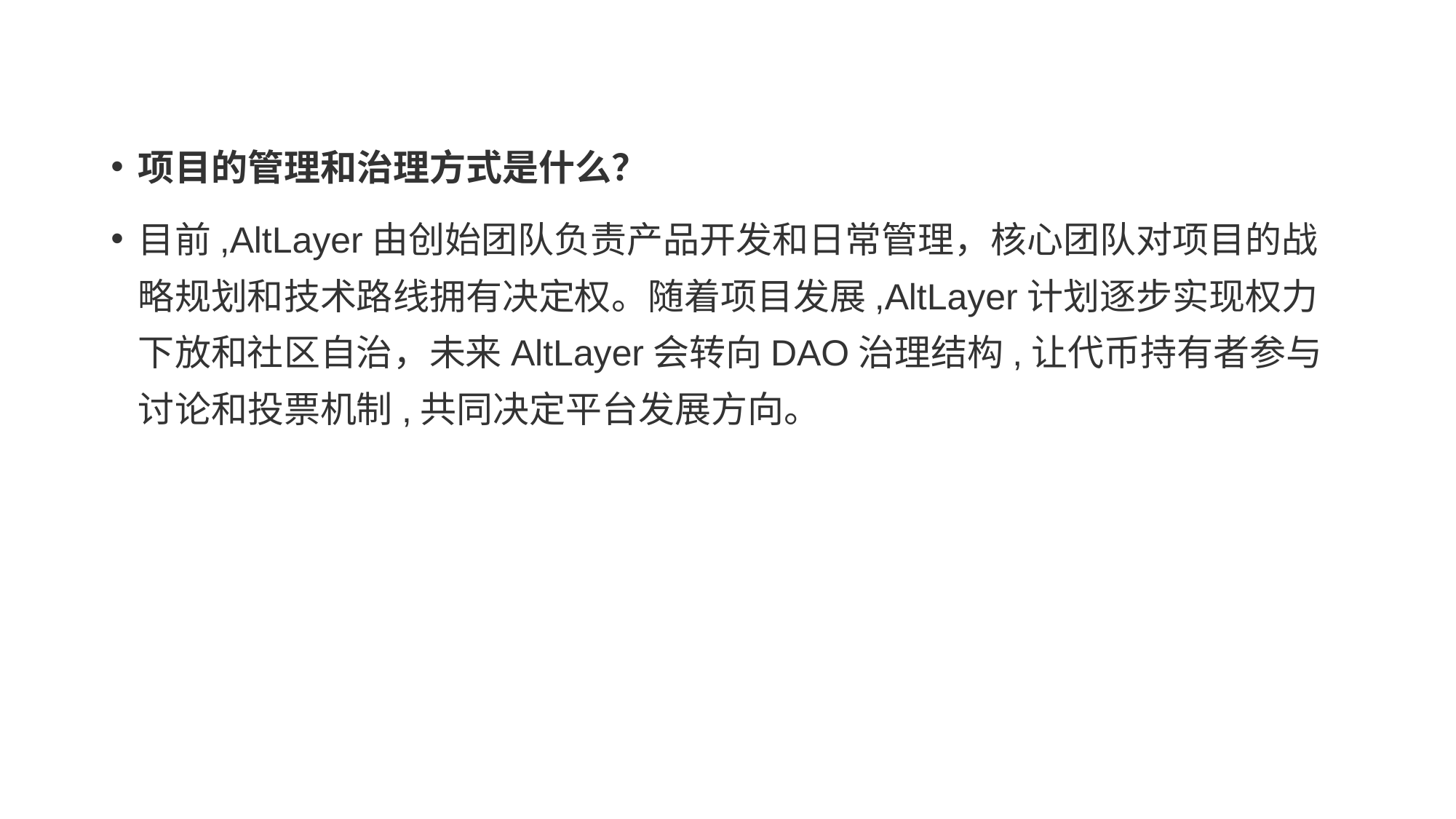

项目的管理和治理方式是什么？
目前,AltLayer由创始团队负责产品开发和日常管理，核心团队对项目的战略规划和技术路线拥有决定权。随着项目发展,AltLayer计划逐步实现权力下放和社区自治，未来AltLayer会转向DAO治理结构,让代币持有者参与讨论和投票机制,共同决定平台发展方向。